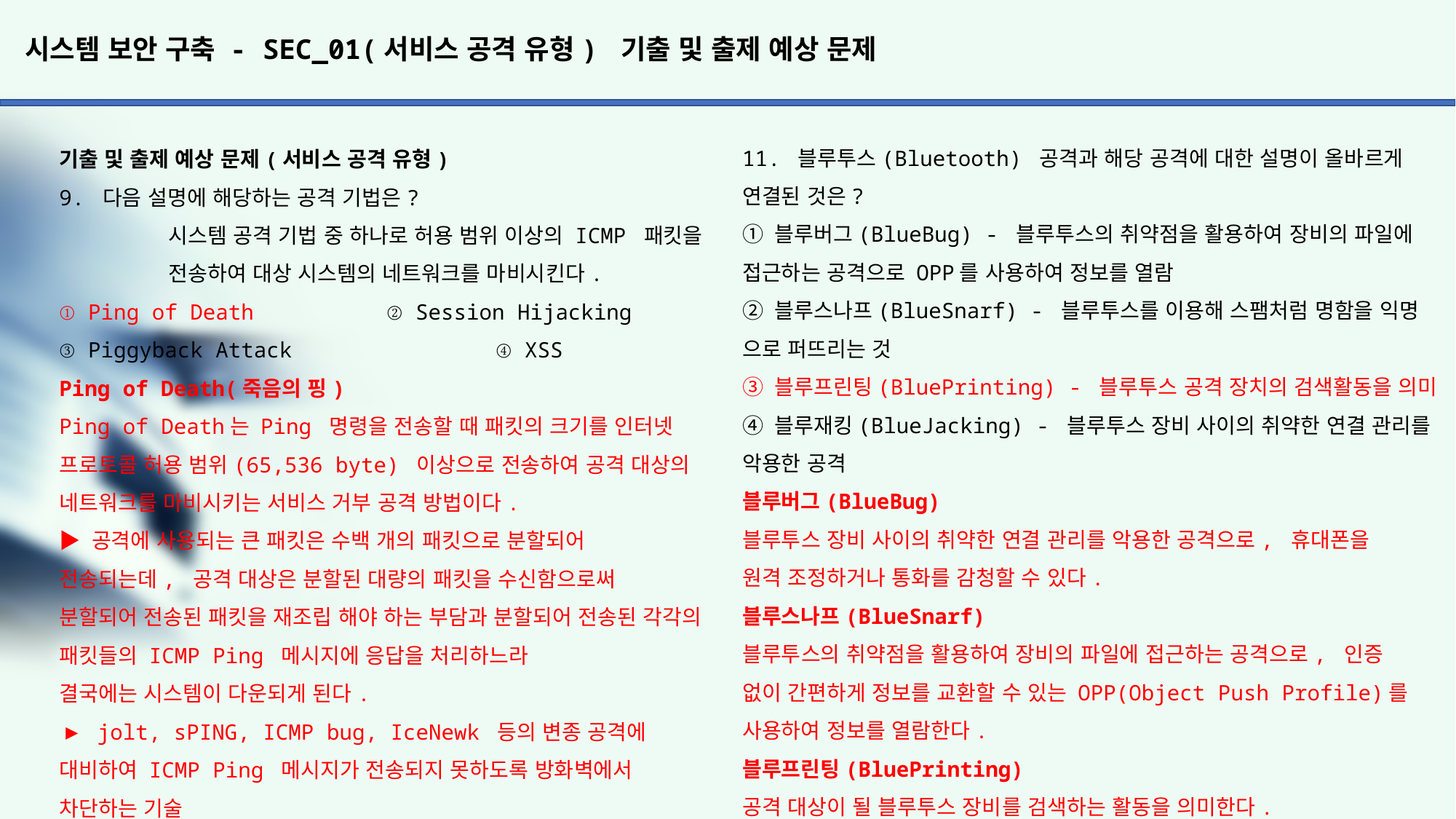

# 시스템 보안 구축 - SEC_01(서비스 공격 유형) 기출 및 출제 예상 문제
11. 블루투스(Bluetooth) 공격과 해당 공격에 대한 설명이 올바르게 연결된 것은?
① 블루버그(BlueBug) - 블루투스의 취약점을 활용하여 장비의 파일에 접근하는 공격으로 OPP를 사용하여 정보를 열람
② 블루스나프(BlueSnarf) - 블루투스를 이용해 스팸처럼 명함을 익명 으로 퍼뜨리는 것
③ 블루프린팅(BluePrinting) - 블루투스 공격 장치의 검색활동을 의미
④ 블루재킹(BlueJacking) - 블루투스 장비 사이의 취약한 연결 관리를
악용한 공격
블루버그(BlueBug)
블루투스 장비 사이의 취약한 연결 관리를 악용한 공격으로, 휴대폰을
원격 조정하거나 통화를 감청할 수 있다.
블루스나프(BlueSnarf)
블루투스의 취약점을 활용하여 장비의 파일에 접근하는 공격으로, 인증
없이 간편하게 정보를 교환할 수 있는 OPP(Object Push Profile)를
사용하여 정보를 열람한다.
블루프린팅(BluePrinting)
공격 대상이 될 블루투스 장비를 검색하는 활동을 의미한다.
블루재킹(BlueJacking)
블루투스를 이용해 스팸처럼 메시지를 익명으로 퍼뜨리는 공격이다.
12. 다음 중 정보 보안 침해 공격 관련 용어에 대한 설명이 잘못된
것은?
① 봇넷(Botnet) : 악성 프로그램에 감염되어 악의적인 의도로 사용될 수 있는 다수의 컴퓨터들이 네트워크로 연결된 형태를 말함
② C&C 서버 : 해커가 원격지에서 감염된 좀비 PC에 명령을 내리고 악성코드를 제어하기 위한 용도로 사용하는 서버를 말함
③ 백도어(Back Door, Trap Door) : 시스템 설계자가 서비스 기술자나 유지 보수 프로그램 작성자(Programmer)의 액세스 편의를 위해 시스템 보안을 제거하여 만들어 놓은 비밀 통로로, 컴퓨터 범죄에 악용되기도 함
④ 키로거 공격(Key Logger Attack): 인터넷 사용자의 컴퓨터에 잠입해 내부 문서나 파일 등을 암호화해 사용자가 열지 못하게 하는 프로그램 으로, 암호 해독용 프로그램의 전달을 조건으로 사용자에게 돈을 요구 하기도 함
키로거 공격(Key Logger Attack) : 컴퓨터 사용자의 키보드 움직임을 탐지해서 ID, 패스워드, 계좌번호, 카드번호 등과 같은 개인의 중요한
정보를 빼가는 해킹 공격이다.
④은 랜섬웨어에 대한 설명이다.
기출 및 출제 예상 문제(서비스 공격 유형)
9. 다음 설명에 해당하는 공격 기법은?
	시스템 공격 기법 중 하나로 허용 범위 이상의 ICMP 패킷을
	전송하여 대상 시스템의 네트워크를 마비시킨다.
① Ping of Death		② Session Hijacking
③ Piggyback Attack		④ XSS
Ping of Death(죽음의 핑)
Ping of Death는 Ping 명령을 전송할 때 패킷의 크기를 인터넷
프로토콜 허용 범위(65,536 byte) 이상으로 전송하여 공격 대상의
네트워크를 마비시키는 서비스 거부 공격 방법이다.
▶ 공격에 사용되는 큰 패킷은 수백 개의 패킷으로 분할되어
전송되는데, 공격 대상은 분할된 대량의 패킷을 수신함으로써
분할되어 전송된 패킷을 재조립 해야 하는 부담과 분할되어 전송된 각각의 패킷들의 ICMP Ping 메시지에 응답을 처리하느라
결국에는 시스템이 다운되게 된다.
▶ jolt, sPING, ICMP bug, IceNewk 등의 변종 공격에 대비하여 ICMP Ping 메시지가 전송되지 못하도록 방화벽에서 차단하는 기술
이 개발된 방화벽을 사용하도록 하는 것이다.
세션 하이재킹(Session Hijacking)
서버에 접속하고 있는 클라이언트들의 세션 정보를 가로채는 공격
기법으로, 세션 가로채기라고도 한다.
피기백 공격(Piggyback Attack)
시스템의 올바른 인증 절차나 보안 프로그램에 편승하는 공격방법
으로, 권한 있는 사람이 열고 지나간 문틈을 파고들어 가는 것에
빗댐
크로스 사이트 스크립팅(XSS; Cross Site Scripting)
웹 페이지에 악의적인 스크립트를 삽입하여 방문자들의 정보를
탈취하거나, 비정상적인 기능 수행을 유발하는 보안 약점
10. 위조된 매체 접근 제어(MAC) 주소를 지속적으로 네트워크로
흘려 보내, 스위치 MAC 주소 테이블의 저장 기능을 혼란 시켜 더미 허브(Dummy Hub)처럼 작동하게 하는 공격은?
① Parsing 			② LAN Tapping
③ Switch Jamming 		④ FTP Flooding
스위치 재밍(Switch Jamming) : 위조된 매체 접근 제어(MAC) 주소
를 지속적으로 네트워크로 흘려 보내, 스위치 MAC 주소 테이블의
저장 기능을 혼란 시켜 더미 허브처럼 작동하게 하는 공격이다.
파싱(Parsing) : 주어진 문장이 정의된 문법 구조에 따라 완전한
문장으로 사용될 수 있는가를 확인하는 작업
LAN Tapping : LAN 회선 중간에서 전기 신호를 도청하는 행위
FTP Flooding : Get 플러딩 공격의 한 종류로써 공격자가 동일한
URL을 반복 요청해 웹 서버가 URL에 해당하는 데이터를 클라이언트에게 회신하기 위해 서버 자원을 사용하도록 하는 공격이다.